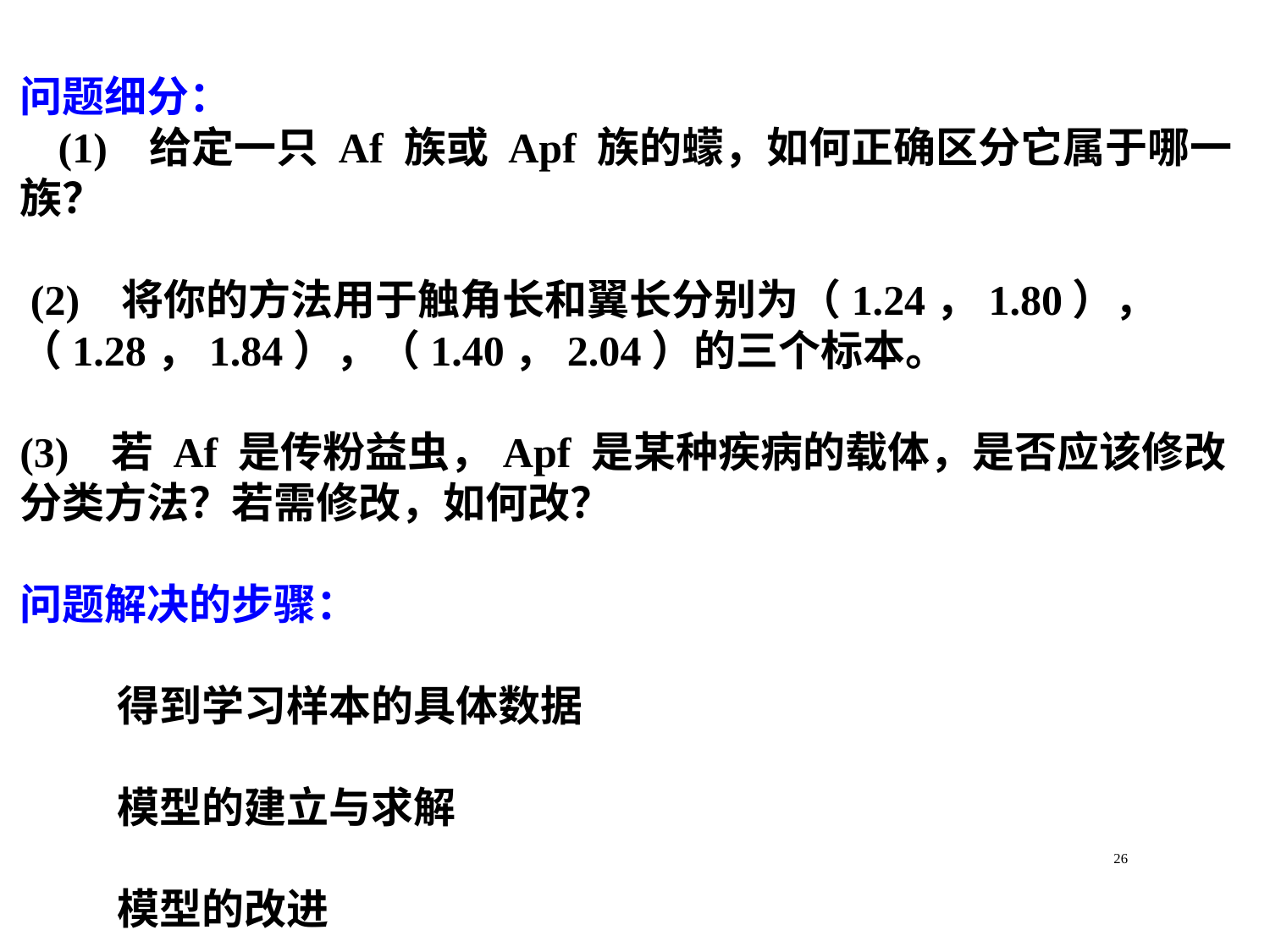

问题细分：
	 (1)   给定一只 Af 族或 Apf 族的蠓，如何正确区分它属于哪一族？

 (2)   将你的方法用于触角长和翼长分别为（1.24，1.80），（1.28，1.84），（1.40，2.04）的三个标本。

(3)   若 Af 是传粉益虫，Apf 是某种疾病的载体，是否应该修改分类方法？若需修改，如何改？

问题解决的步骤：

			得到学习样本的具体数据

			模型的建立与求解

			模型的改进
26